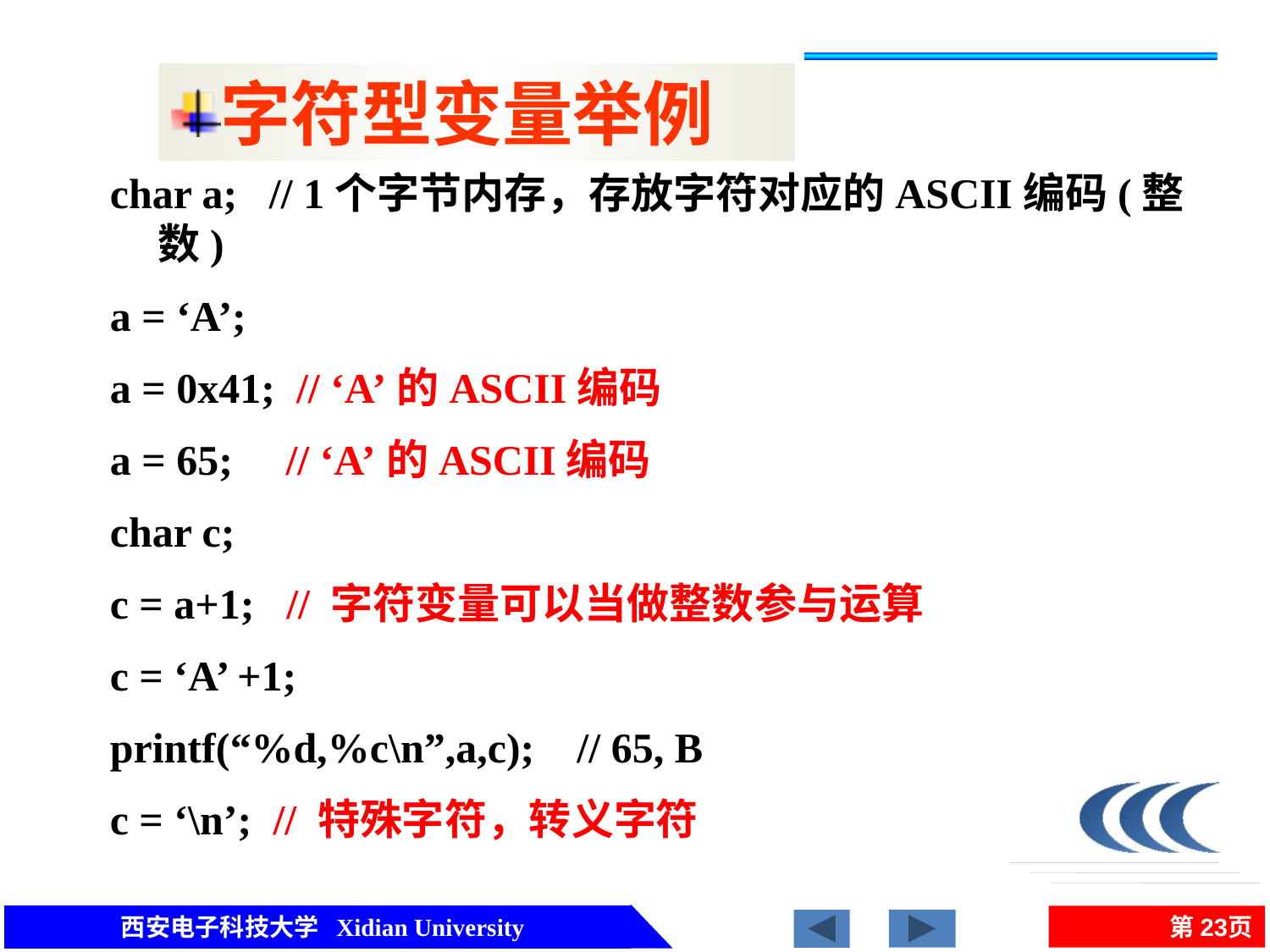

字符型变量举例
char a;   // 1个字节内存，存放字符对应的ASCII编码(整数)
a = ‘A’;
a = 0x41;  // ‘A’的ASCII编码
a = 65;     // ‘A’的ASCII编码
char c;
c = a+1;   // 字符变量可以当做整数参与运算
c = ‘A’ +1;
printf(“%d,%c\n”,a,c);    // 65, B
c = ‘\n’;  // 特殊字符，转义字符